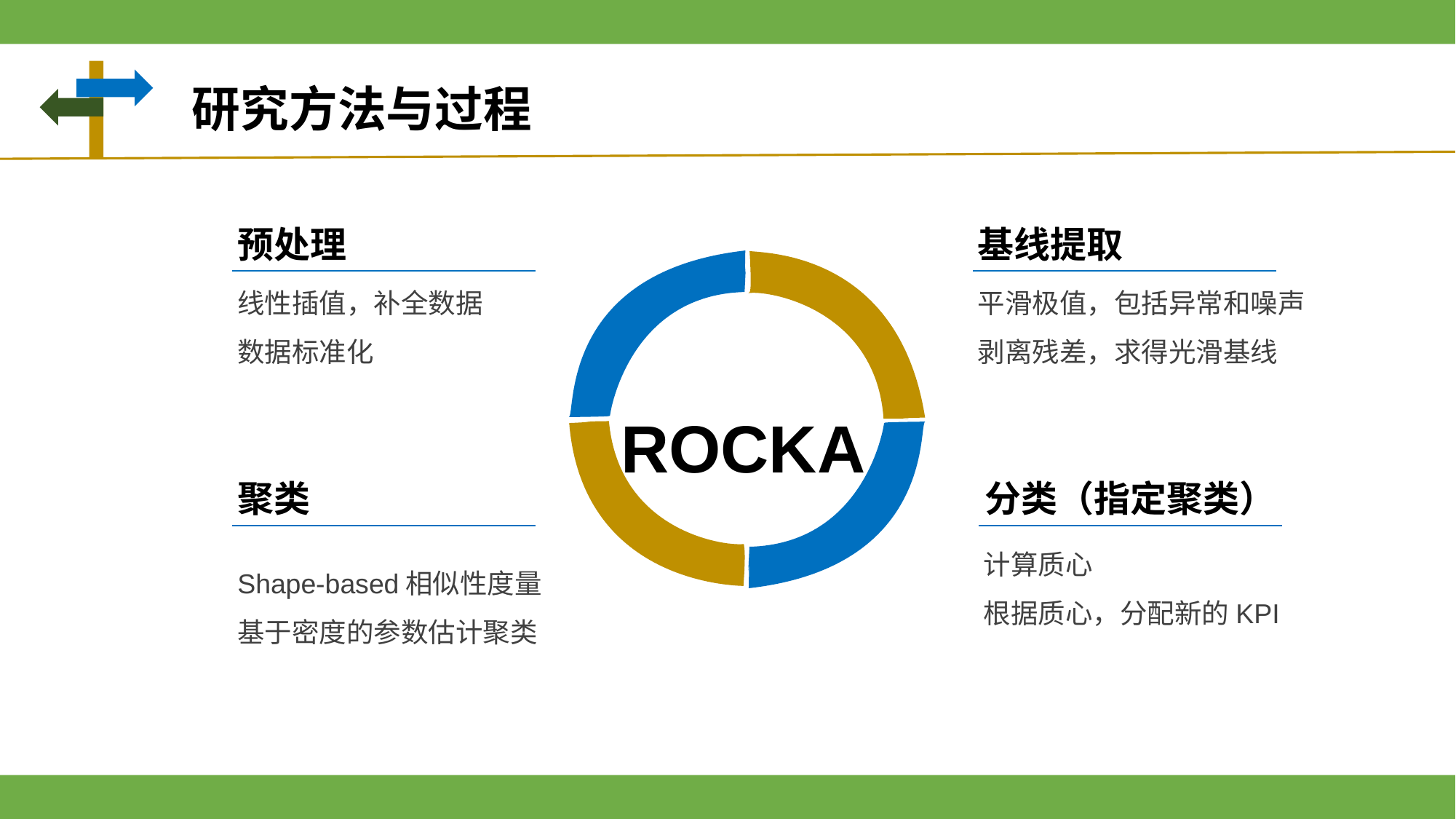

研究方法与过程

基线提取
预处理
平滑极值，包括异常和噪声
剥离残差，求得光滑基线
线性插值，补全数据
数据标准化
ROCKA
聚类
分类（指定聚类）
计算质心
根据质心，分配新的KPI
Shape-based相似性度量
基于密度的参数估计聚类